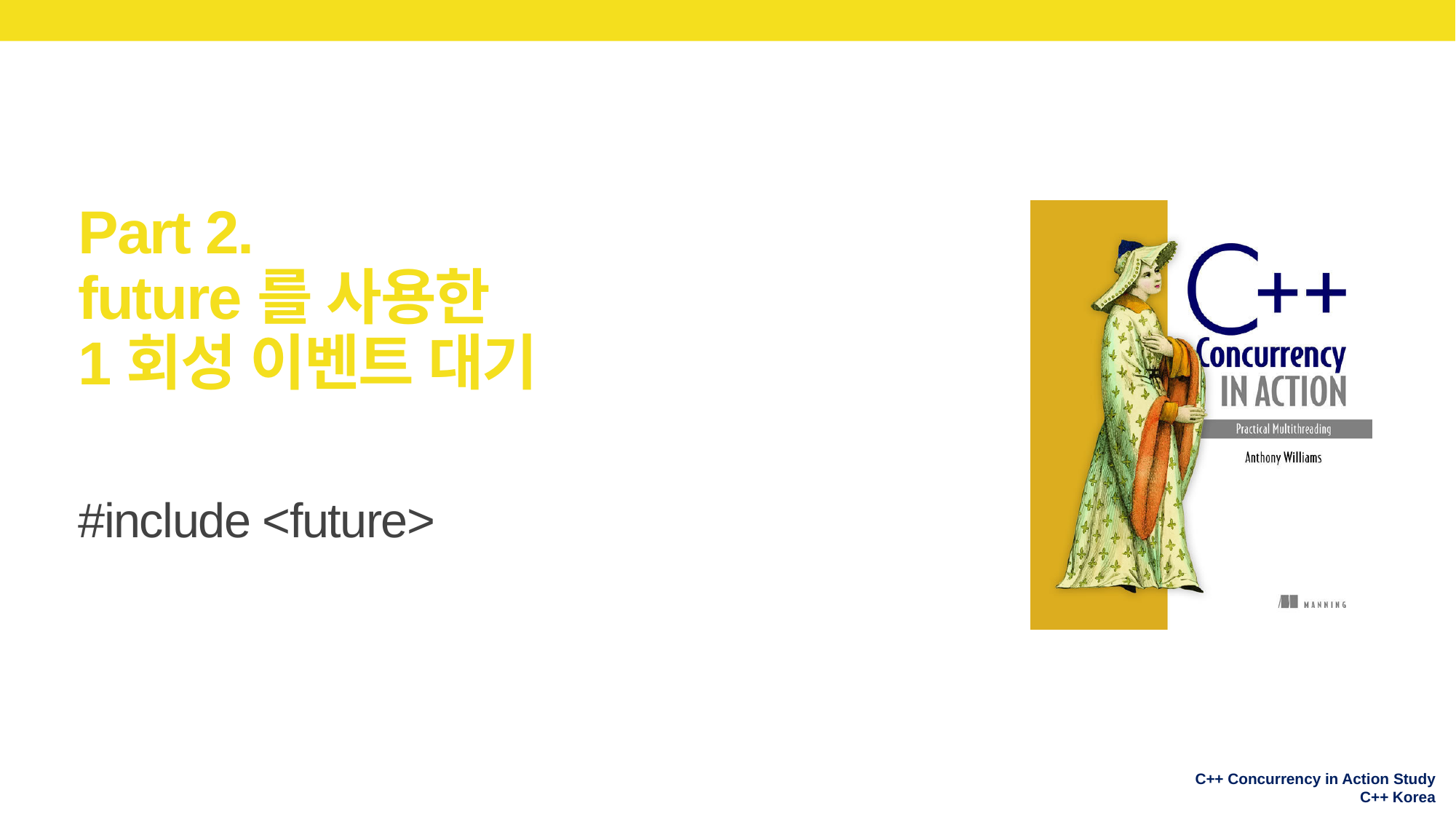

# Part 2. future를 사용한 1회성 이벤트 대기
#include <future>
24